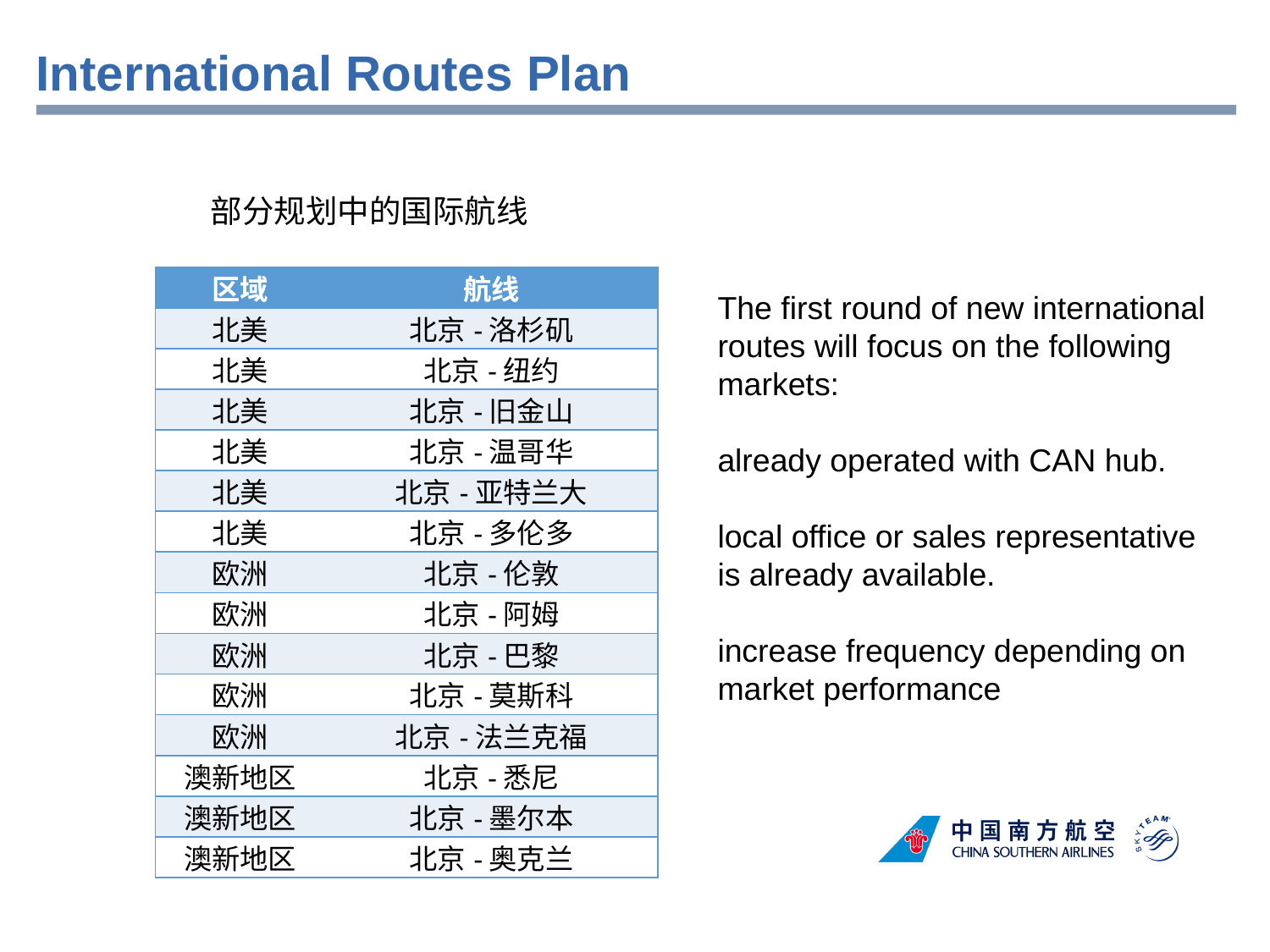

International Routes Plan

部分规划中的国际航线
| 区域 | 航线 |
| --- | --- |
| 北美 | 北京-洛杉矶 |
| 北美 | 北京-纽约 |
| 北美 | 北京-旧金山 |
| 北美 | 北京-温哥华 |
| 北美 | 北京-亚特兰大 |
| 北美 | 北京-多伦多 |
| 欧洲 | 北京-伦敦 |
| 欧洲 | 北京-阿姆 |
| 欧洲 | 北京-巴黎 |
| 欧洲 | 北京-莫斯科 |
| 欧洲 | 北京-法兰克福 |
| 澳新地区 | 北京-悉尼 |
| 澳新地区 | 北京-墨尔本 |
| 澳新地区 | 北京-奥克兰 |
The first round of new international routes will focus on the following markets:

already operated with CAN hub.

local office or sales representative is already available.

increase frequency depending on market performance